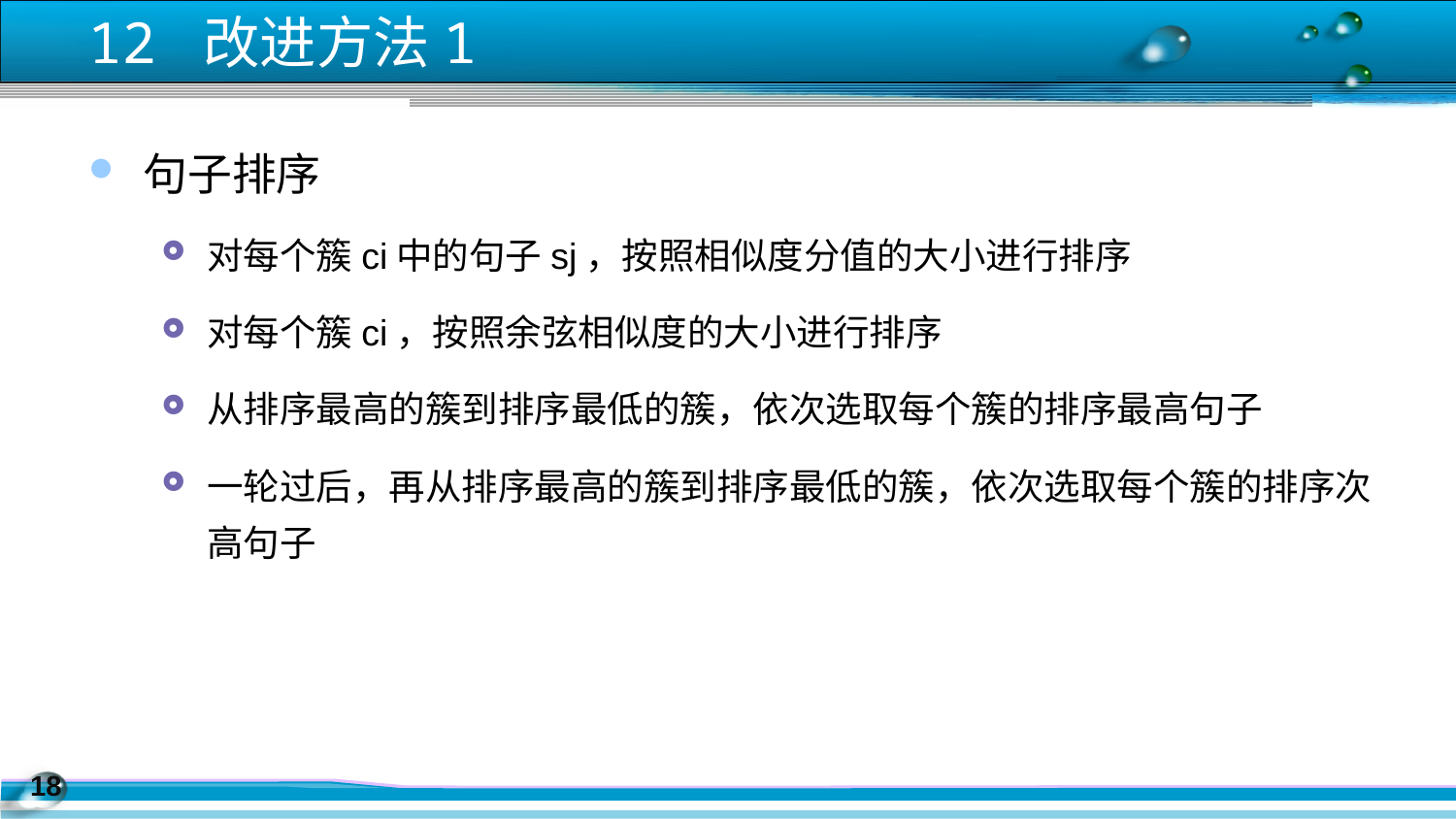

12 改进方法1
句子排序
对每个簇ci中的句子sj，按照相似度分值的大小进行排序
对每个簇ci，按照余弦相似度的大小进行排序
从排序最高的簇到排序最低的簇，依次选取每个簇的排序最高句子
一轮过后，再从排序最高的簇到排序最低的簇，依次选取每个簇的排序次高句子

18